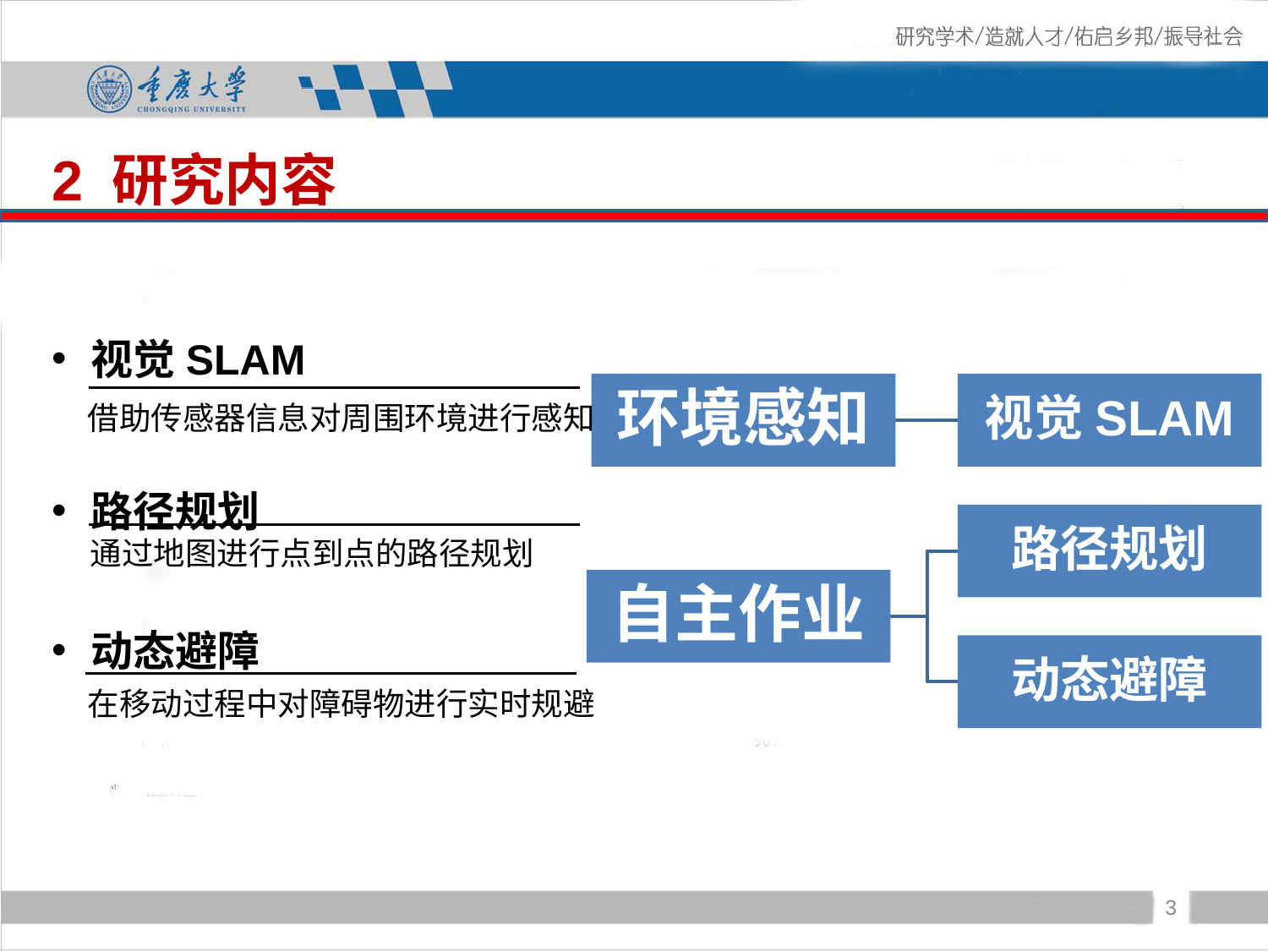

2 研究内容

视觉SLAM

路径规划

动态避障
环境感知
视觉SLAM
自主作业
路径规划
动态避障
借助传感器信息对周围环境进行感知
 通过地图进行点到点的路径规划
 在移动过程中对障碍物进行实时规避
3